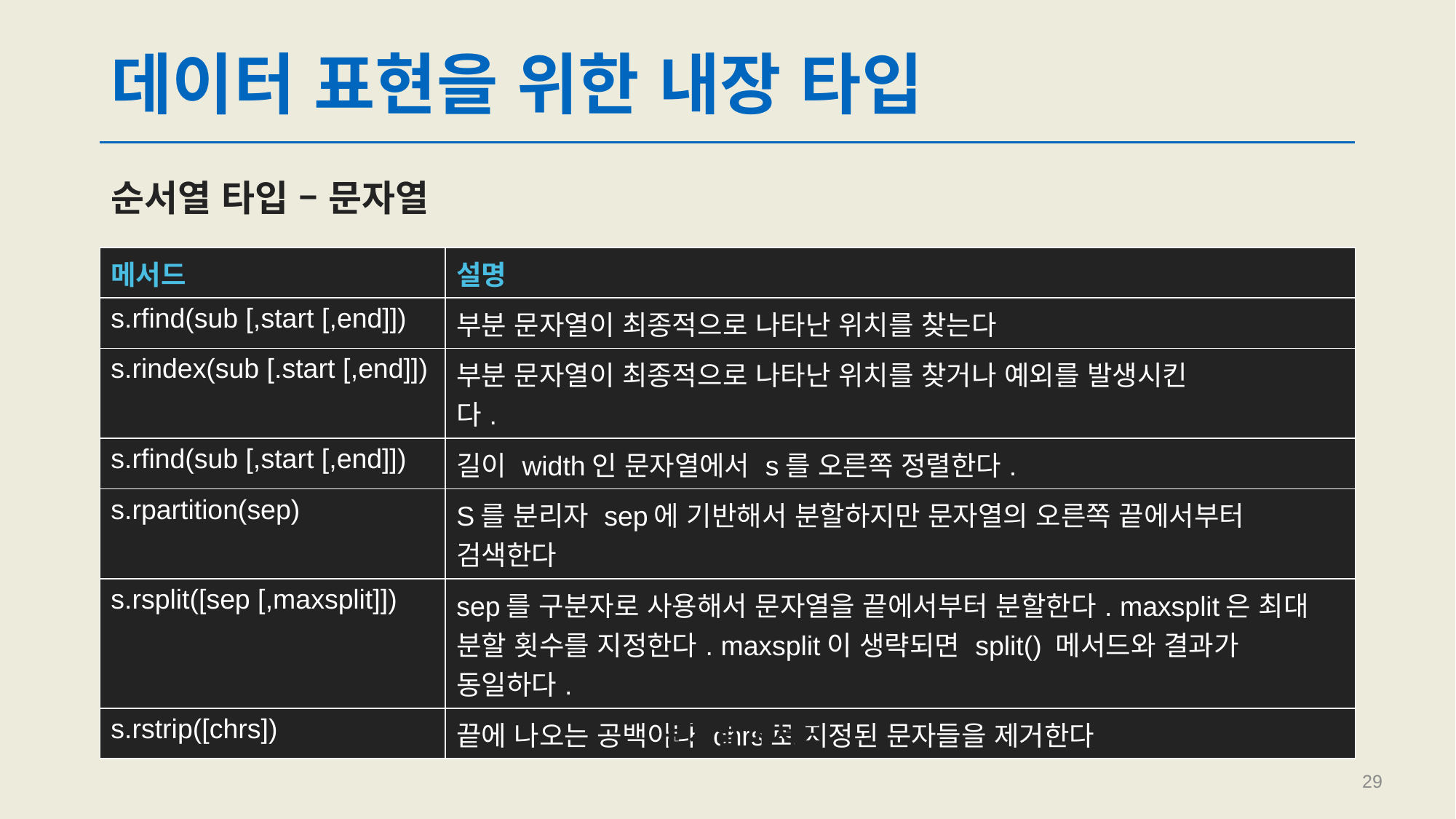

# 데이터 표현을 위한 내장 타입
순서열 타입 – 문자열
| 메서드 | 설명 |
| --- | --- |
| s.rfind(sub [,start [,end]]) | 부분 문자열이 최종적으로 나타난 위치를 찾는다 |
| s.rindex(sub [.start [,end]]) | 부분 문자열이 최종적으로 나타난 위치를 찾거나 예외를 발생시킨 다. |
| s.rfind(sub [,start [,end]]) | 길이 width인 문자열에서 s를 오른쪽 정렬한다. |
| s.rpartition(sep) | S를 분리자 sep에 기반해서 분할하지만 문자열의 오른쪽 끝에서부터 검색한다 |
| s.rsplit([sep [,maxsplit]]) | sep를 구분자로 사용해서 문자열을 끝에서부터 분할한다. maxsplit은 최대 분할 횟수를 지정한다. maxsplit이 생략되면 split() 메서드와 결과가 동일하다. |
| s.rstrip([chrs]) | 끝에 나오는 공백이나 chrs로 지정된 문자들을 제거한다 |
문자열 메서드
29